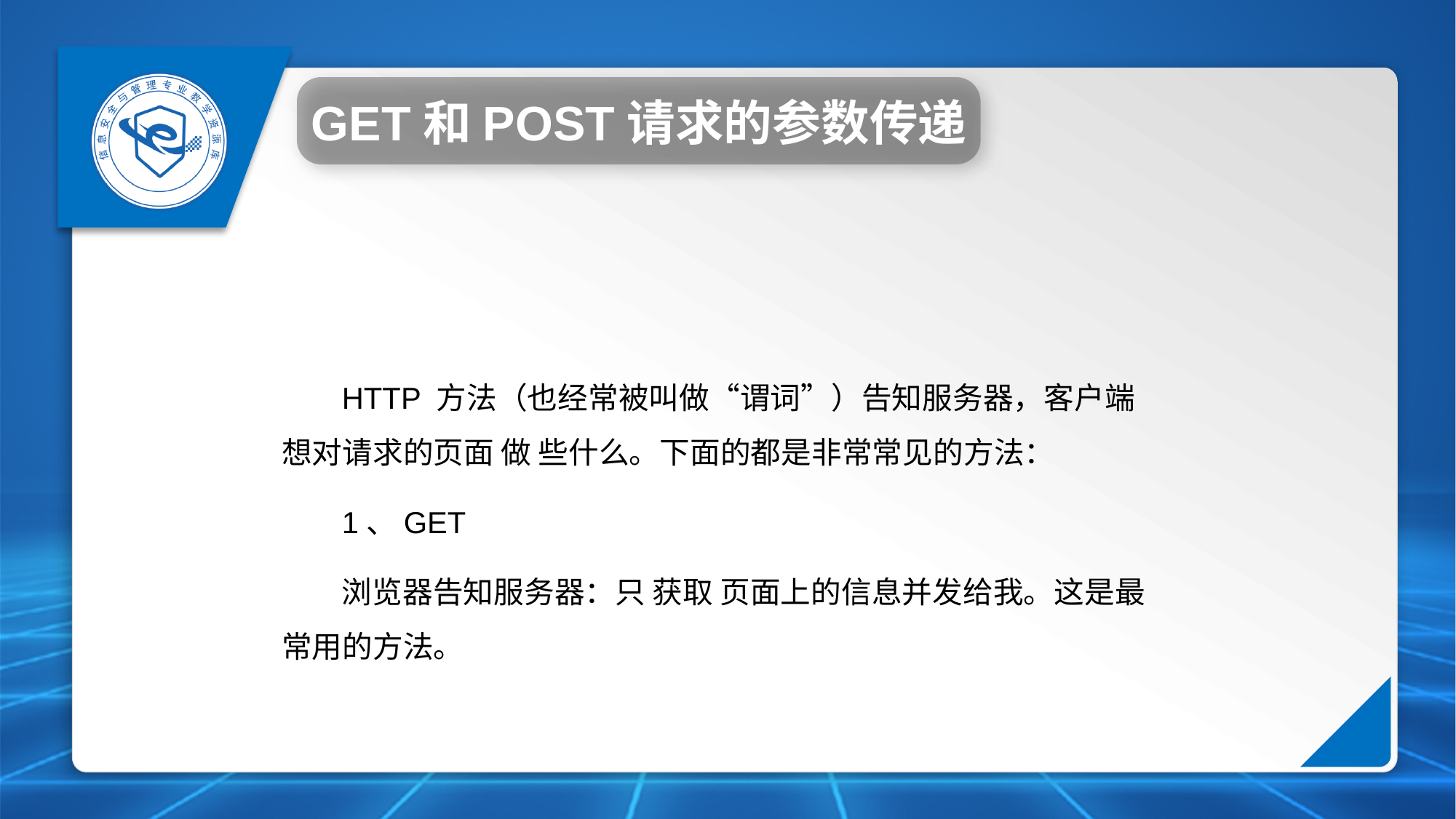

GET和POST请求的参数传递
HTTP 方法（也经常被叫做“谓词”）告知服务器，客户端想对请求的页面 做 些什么。下面的都是非常常见的方法：
1、GET
浏览器告知服务器：只 获取 页面上的信息并发给我。这是最常用的方法。